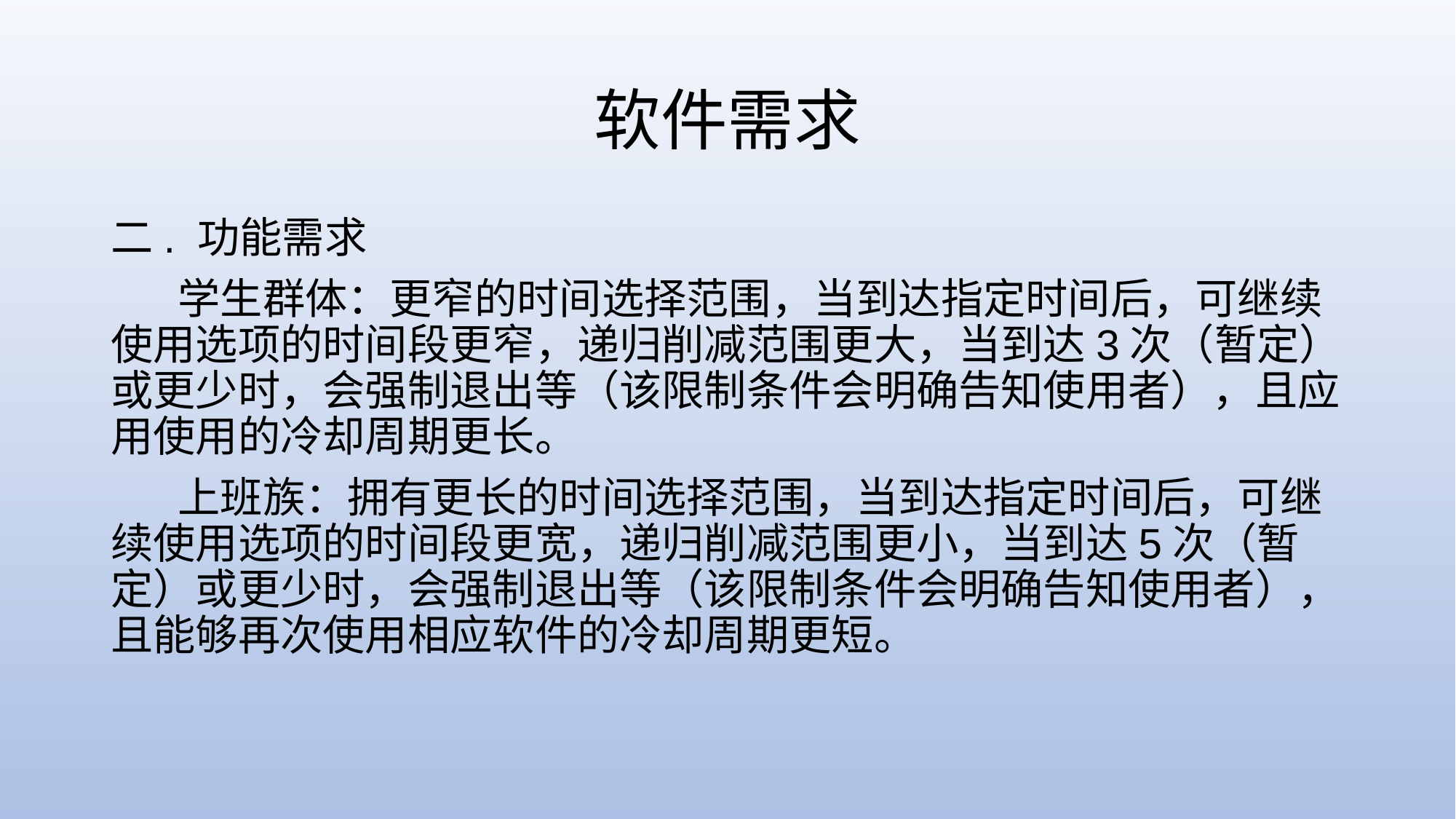

# 软件需求
二. 功能需求
      学生群体：更窄的时间选择范围，当到达指定时间后，可继续使用选项的时间段更窄，递归削减范围更大，当到达3次（暂定）或更少时，会强制退出等（该限制条件会明确告知使用者），且应用使用的冷却周期更长。
      上班族：拥有更长的时间选择范围，当到达指定时间后，可继续使用选项的时间段更宽，递归削减范围更小，当到达5次（暂定）或更少时，会强制退出等（该限制条件会明确告知使用者），且能够再次使用相应软件的冷却周期更短。